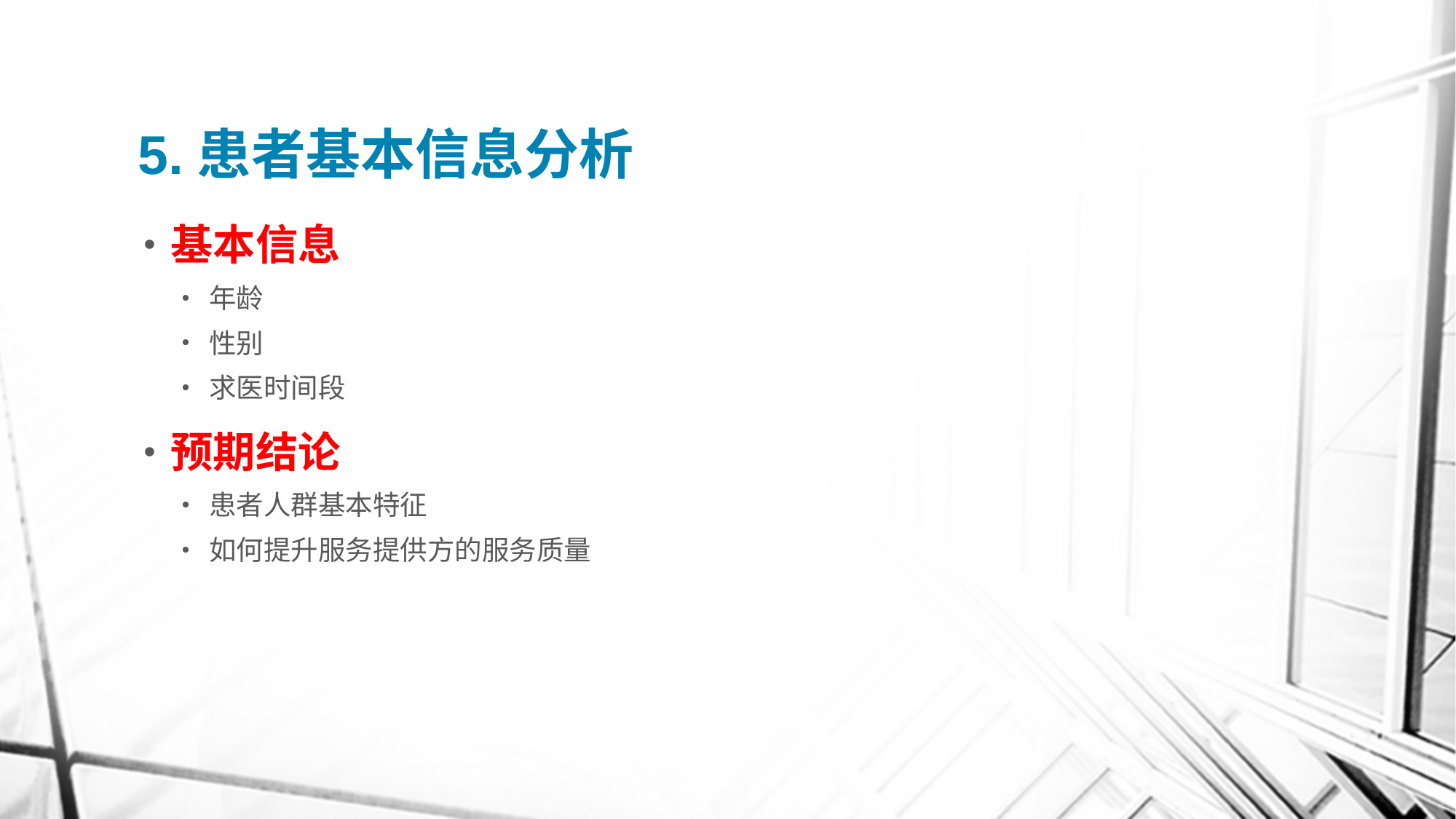

# 5.患者基本信息分析
基本信息
年龄
性别
求医时间段
预期结论
患者人群基本特征
如何提升服务提供方的服务质量